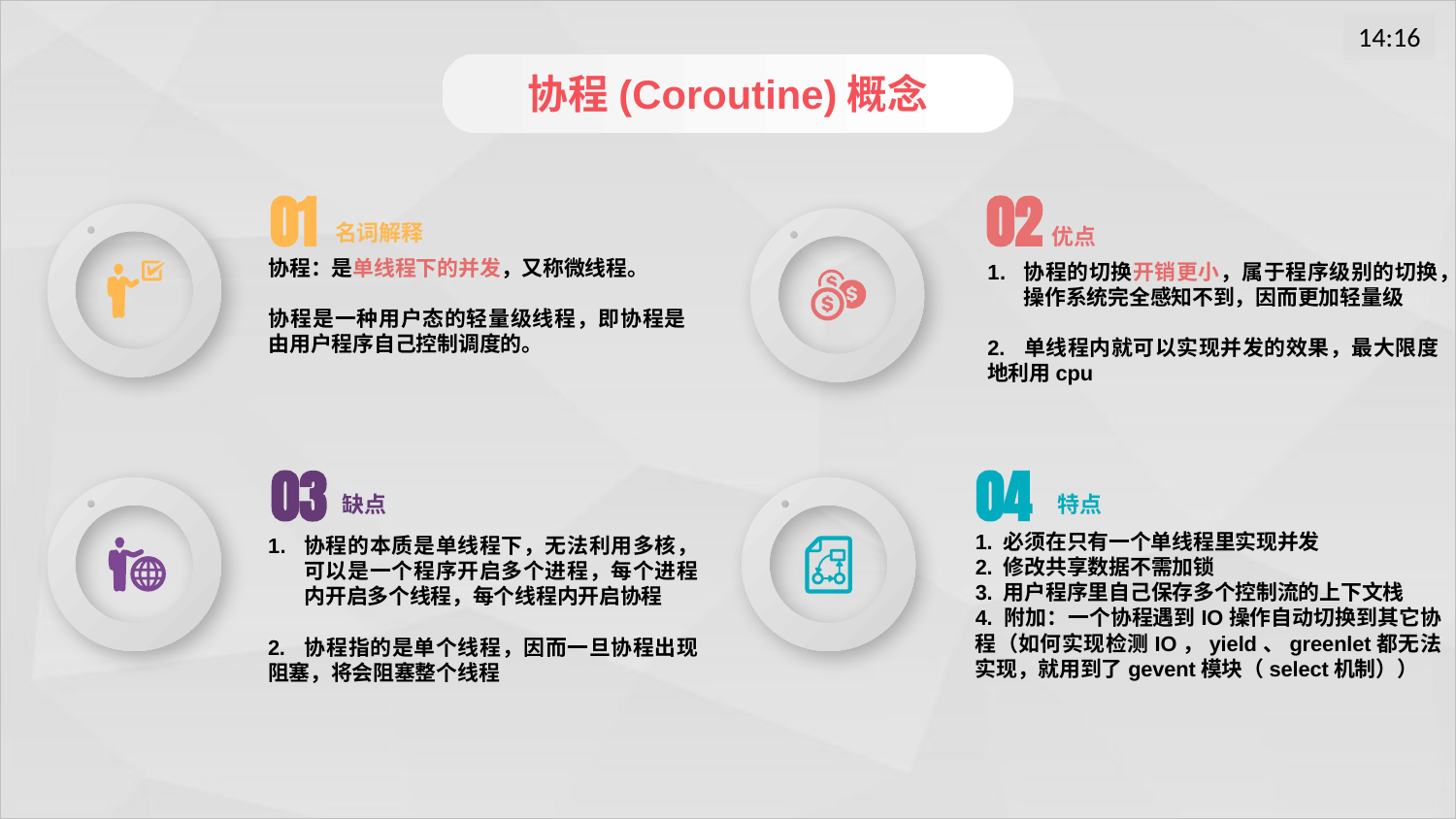

协程(Coroutine)概念
02
优点
协程的切换开销更小，属于程序级别的切换，操作系统完全感知不到，因而更加轻量级

2.  单线程内就可以实现并发的效果，最大限度地利用cpu

01
名词解释
协程：是单线程下的并发，又称微线程。

协程是一种用户态的轻量级线程，即协程是由用户程序自己控制调度的。

03
缺点
协程的本质是单线程下，无法利用多核，可以是一个程序开启多个进程，每个进程内开启多个线程，每个线程内开启协程

2.  协程指的是单个线程，因而一旦协程出现阻塞，将会阻塞整个线程
04
特点
1. 必须在只有一个单线程里实现并发
2. 修改共享数据不需加锁
3. 用户程序里自己保存多个控制流的上下文栈
4. 附加：一个协程遇到IO操作自动切换到其它协程（如何实现检测IO，yield、greenlet都无法实现，就用到了gevent模块（select机制））